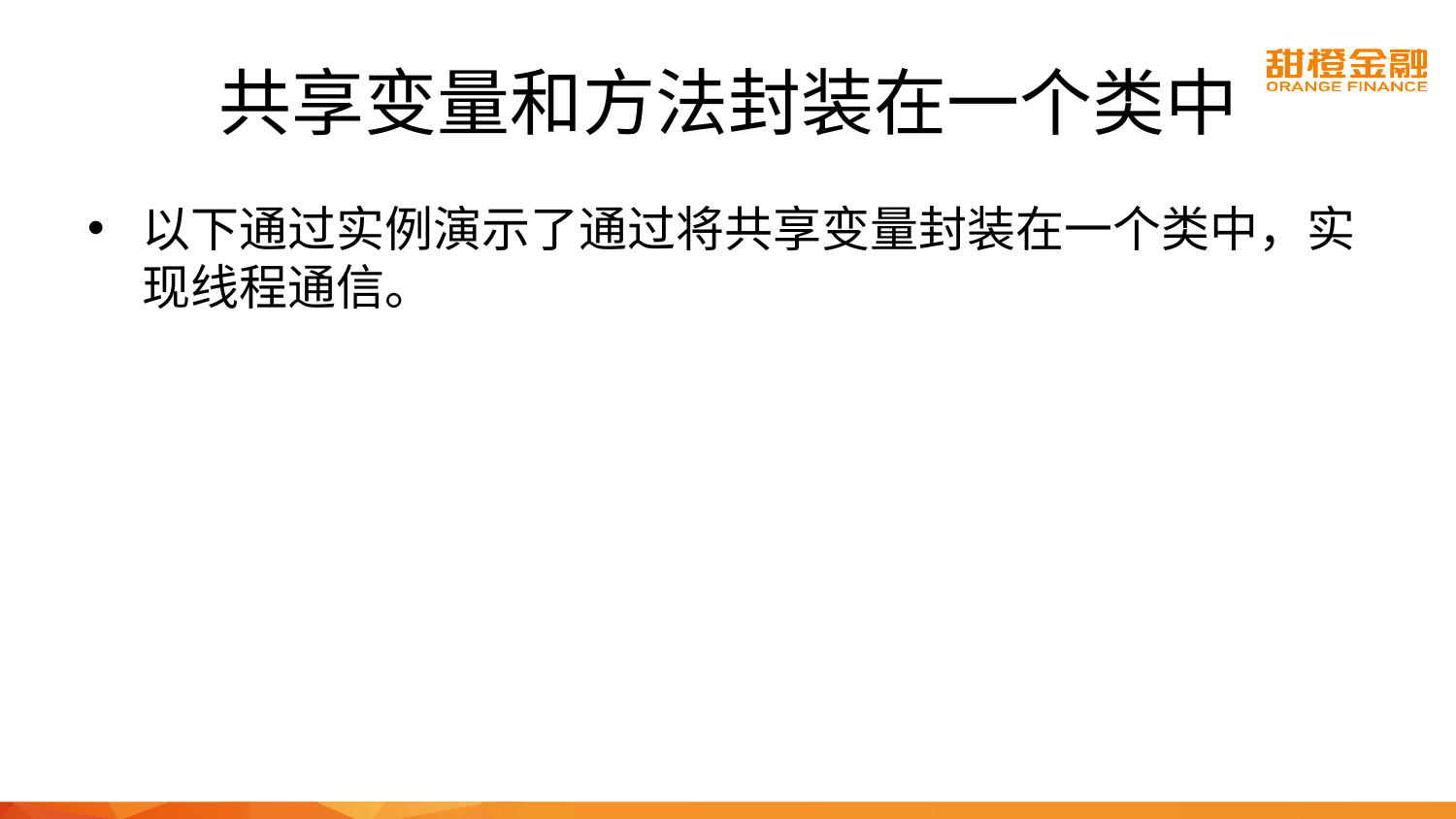

# 共享变量和方法封装在一个类中
以下通过实例演示了通过将共享变量封装在一个类中，实现线程通信。